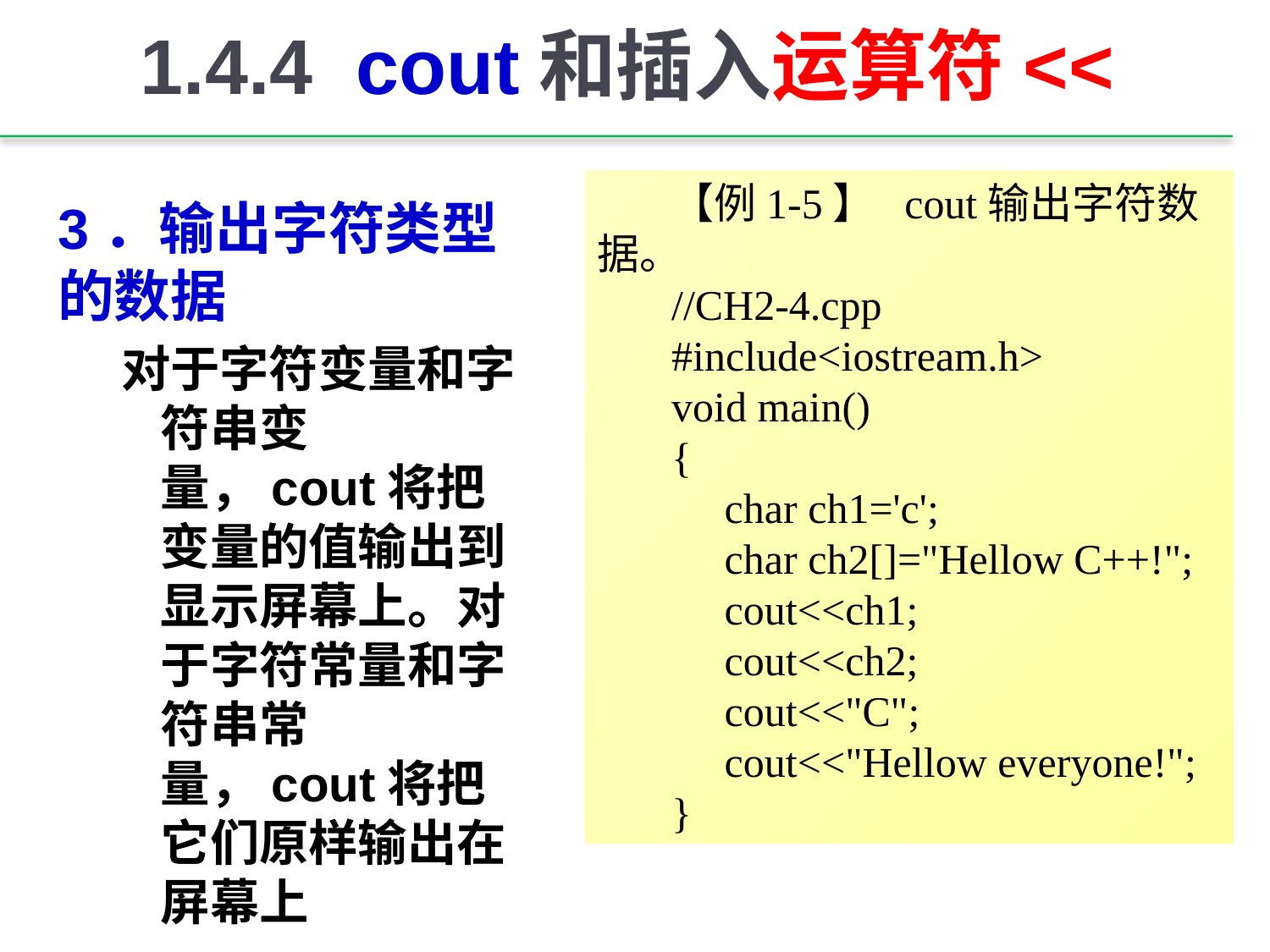

# 1.4.4  cout和插入运算符<<
3．输出字符类型的数据
对于字符变量和字符串变量，cout将把变量的值输出到显示屏幕上。对于字符常量和字符串常量，cout将把它们原样输出在屏幕上
【例1-5】  cout输出字符数据。
//CH2-4.cpp
#include<iostream.h>
void main()
{
	char ch1='c';
	char ch2[]="Hellow C++!";
	cout<<ch1;
	cout<<ch2;
	cout<<"C";
	cout<<"Hellow everyone!";
}